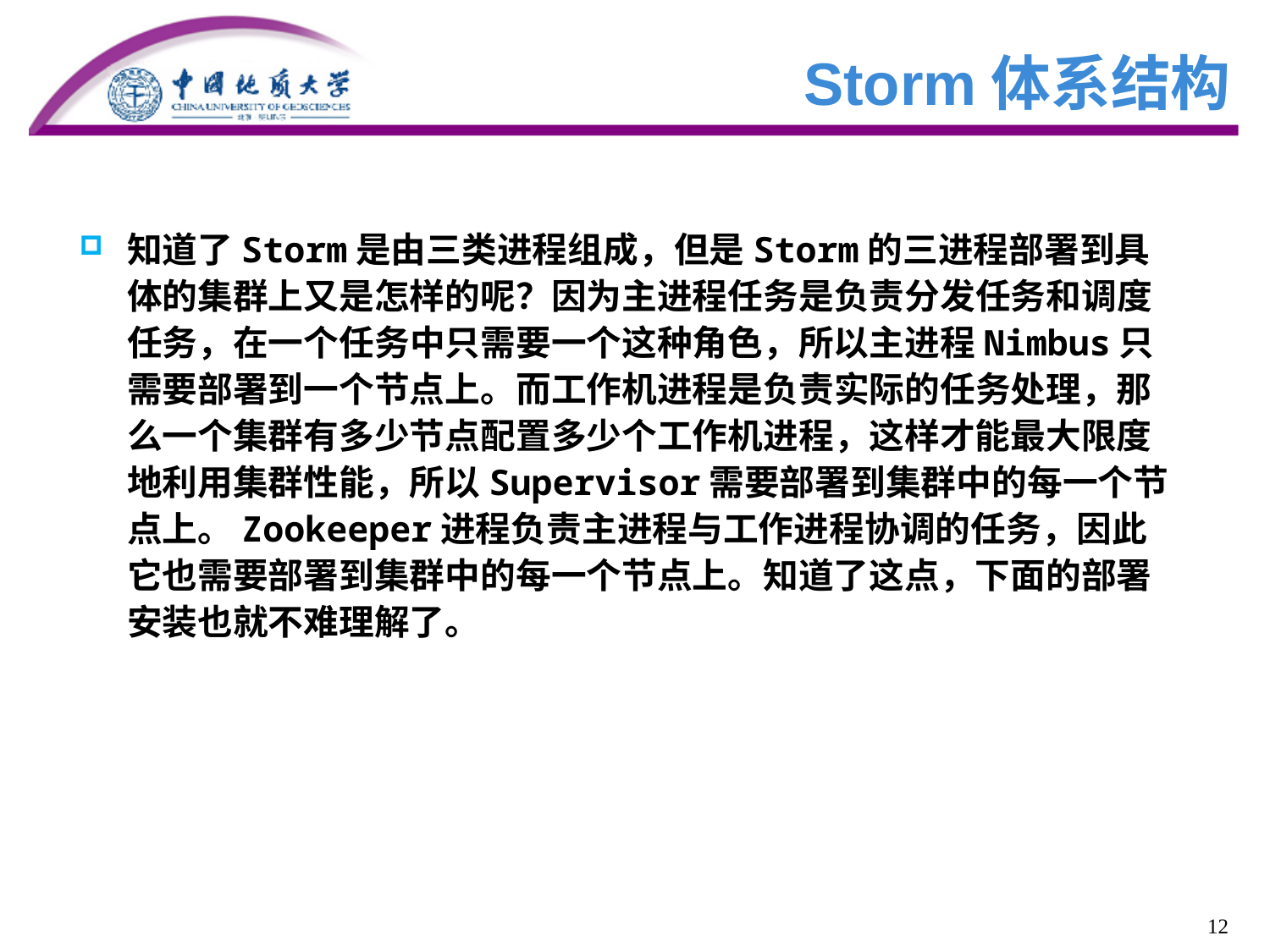

# Storm体系结构
知道了Storm是由三类进程组成，但是Storm的三进程部署到具体的集群上又是怎样的呢？因为主进程任务是负责分发任务和调度任务，在一个任务中只需要一个这种角色，所以主进程Nimbus只需要部署到一个节点上。而工作机进程是负责实际的任务处理，那么一个集群有多少节点配置多少个工作机进程，这样才能最大限度地利用集群性能，所以Supervisor需要部署到集群中的每一个节点上。Zookeeper进程负责主进程与工作进程协调的任务，因此它也需要部署到集群中的每一个节点上。知道了这点，下面的部署安装也就不难理解了。